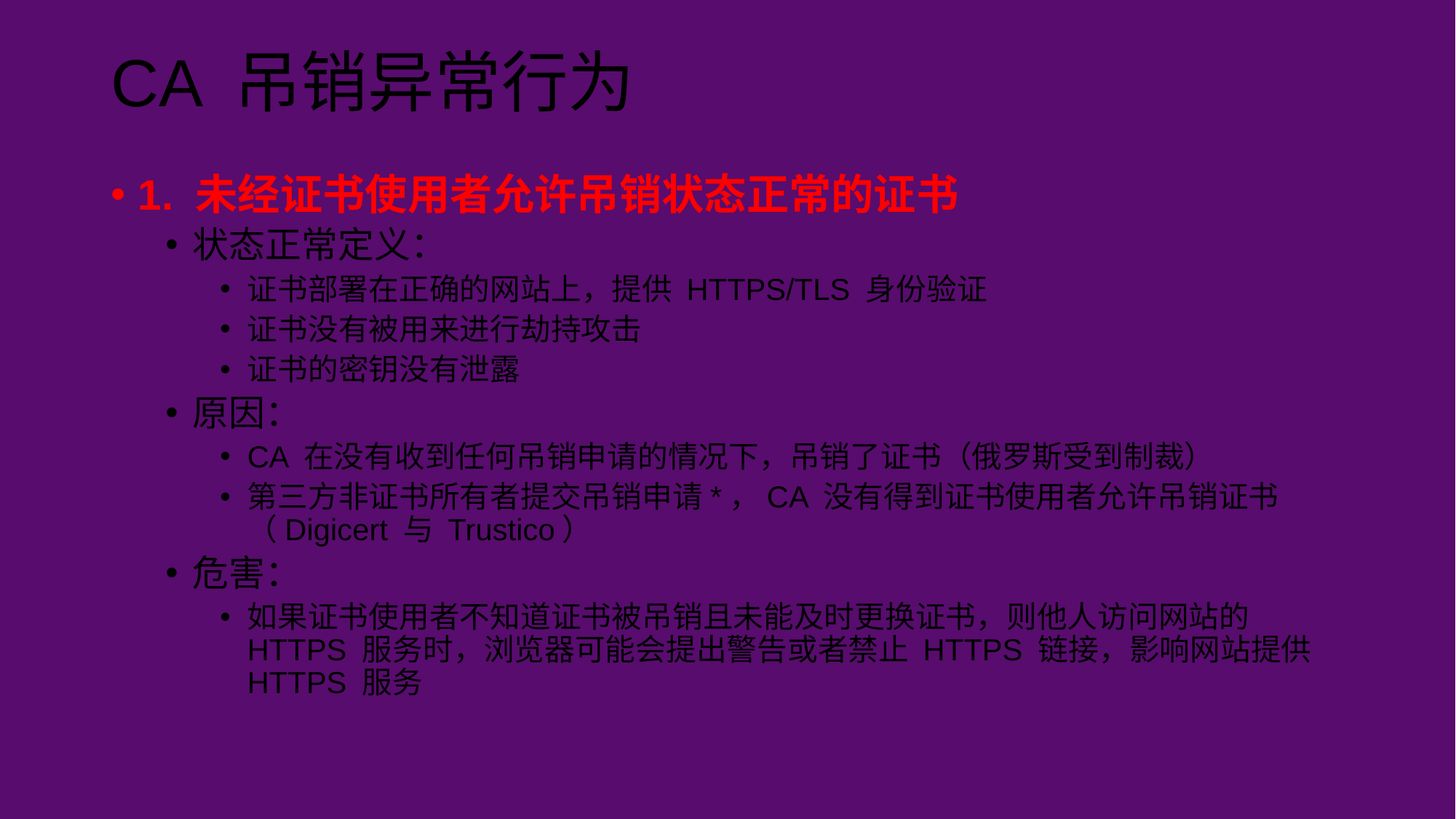

# CA 吊销异常行为
1. 未经证书使用者允许吊销状态正常的证书
状态正常定义：
证书部署在正确的网站上，提供 HTTPS/TLS 身份验证
证书没有被用来进行劫持攻击
证书的密钥没有泄露
原因：
CA 在没有收到任何吊销申请的情况下，吊销了证书（俄罗斯受到制裁）
第三方非证书所有者提交吊销申请*，CA 没有得到证书使用者允许吊销证书（Digicert 与 Trustico）
危害：
如果证书使用者不知道证书被吊销且未能及时更换证书，则他人访问网站的 HTTPS 服务时，浏览器可能会提出警告或者禁止 HTTPS 链接，影响网站提供 HTTPS 服务